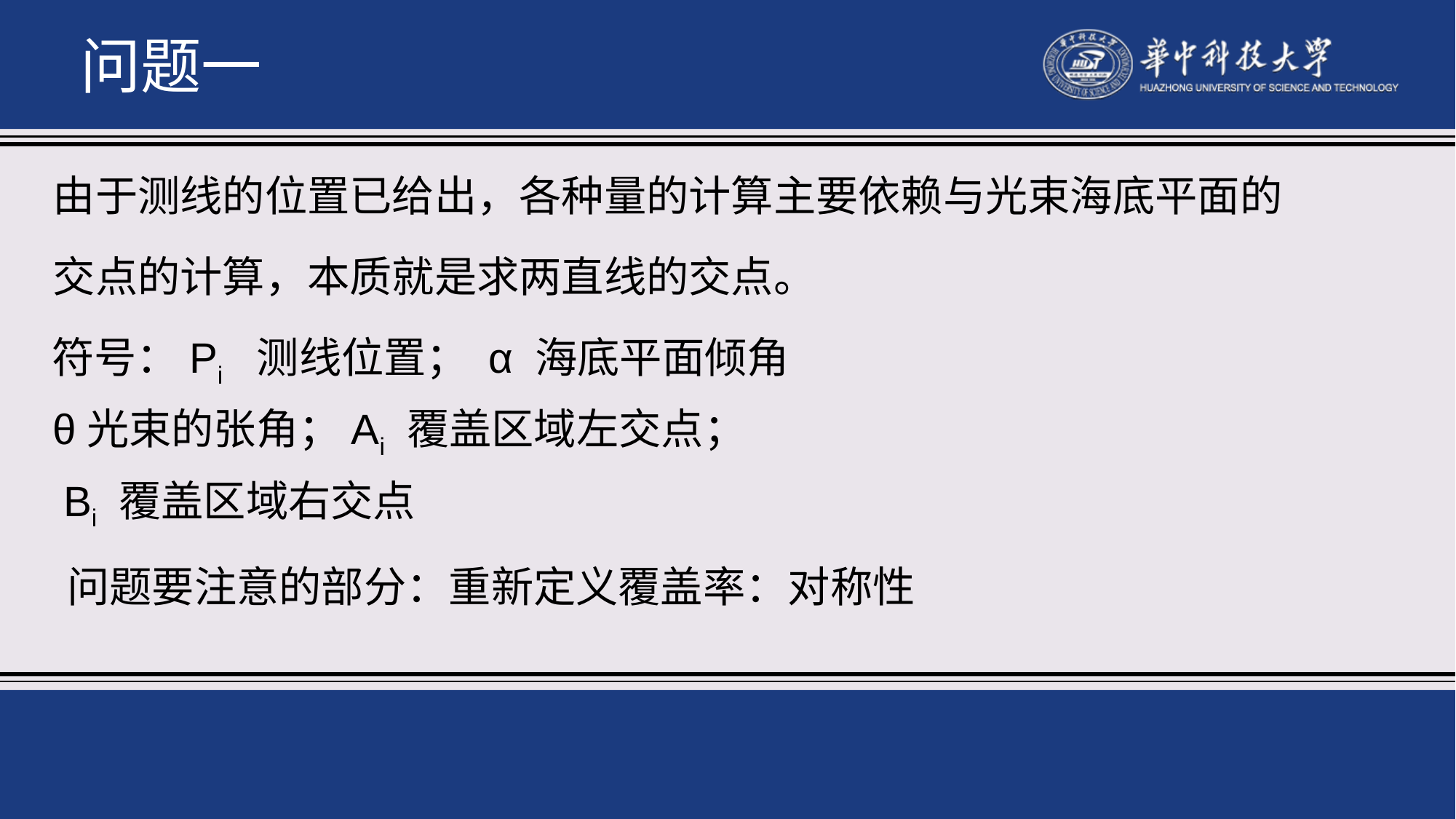

问题一
由于测线的位置已给出，各种量的计算主要依赖与光束海底平面的
交点的计算，本质就是求两直线的交点。
符号：Pi  测线位置； α 海底平面倾角
θ光束的张角；Ai 覆盖区域左交点；
Bi 覆盖区域右交点
问题要注意的部分：重新定义覆盖率：对称性